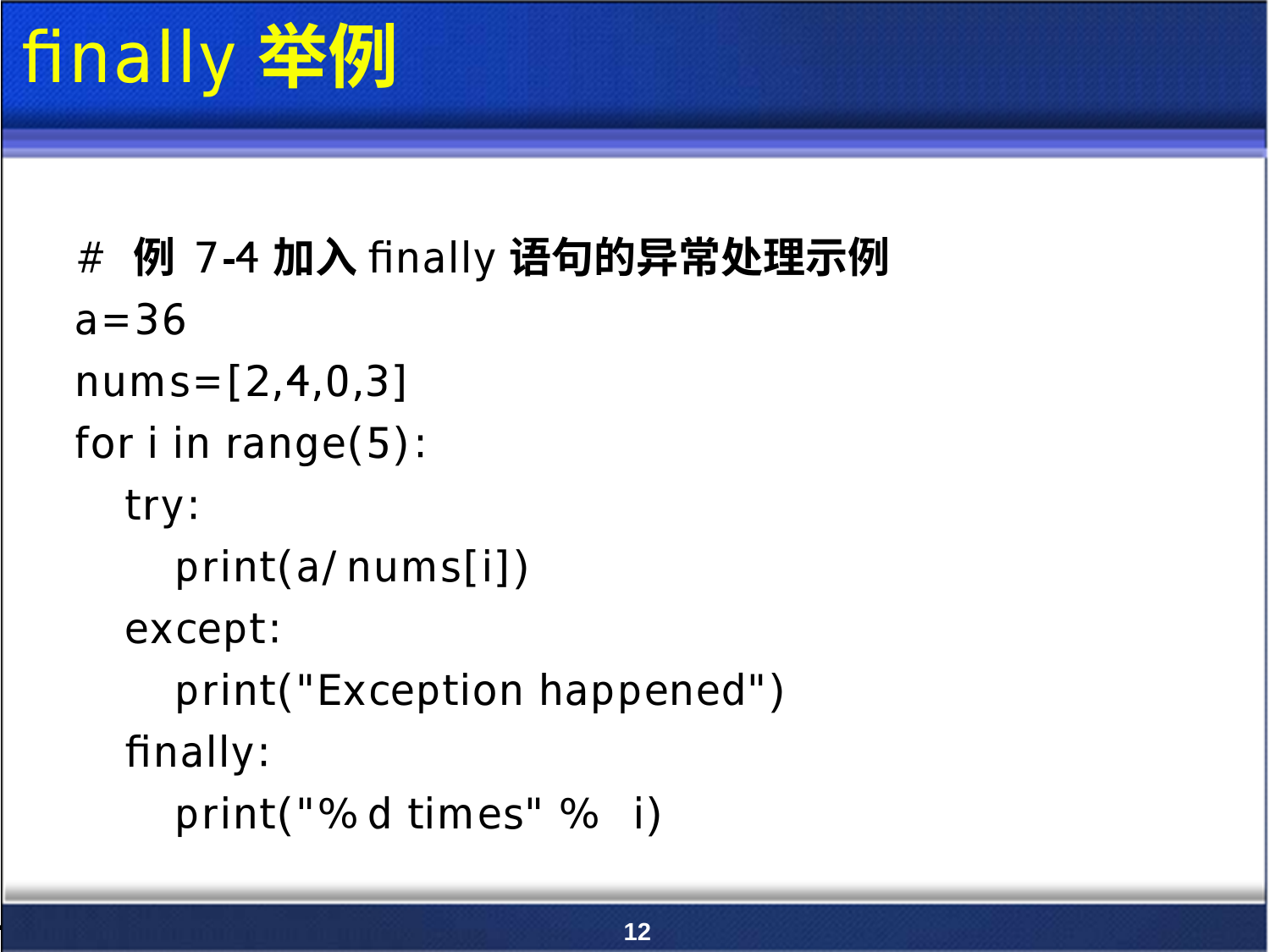

# finally举例
# 例 7‑4加入finally语句的异常处理示例
a=36
nums=[2,4,0,3]
for i in range(5):
    try:
        print(a/nums[i])
    except:
        print("Exception happened")
    finally:
        print("%d times" %  i)

12